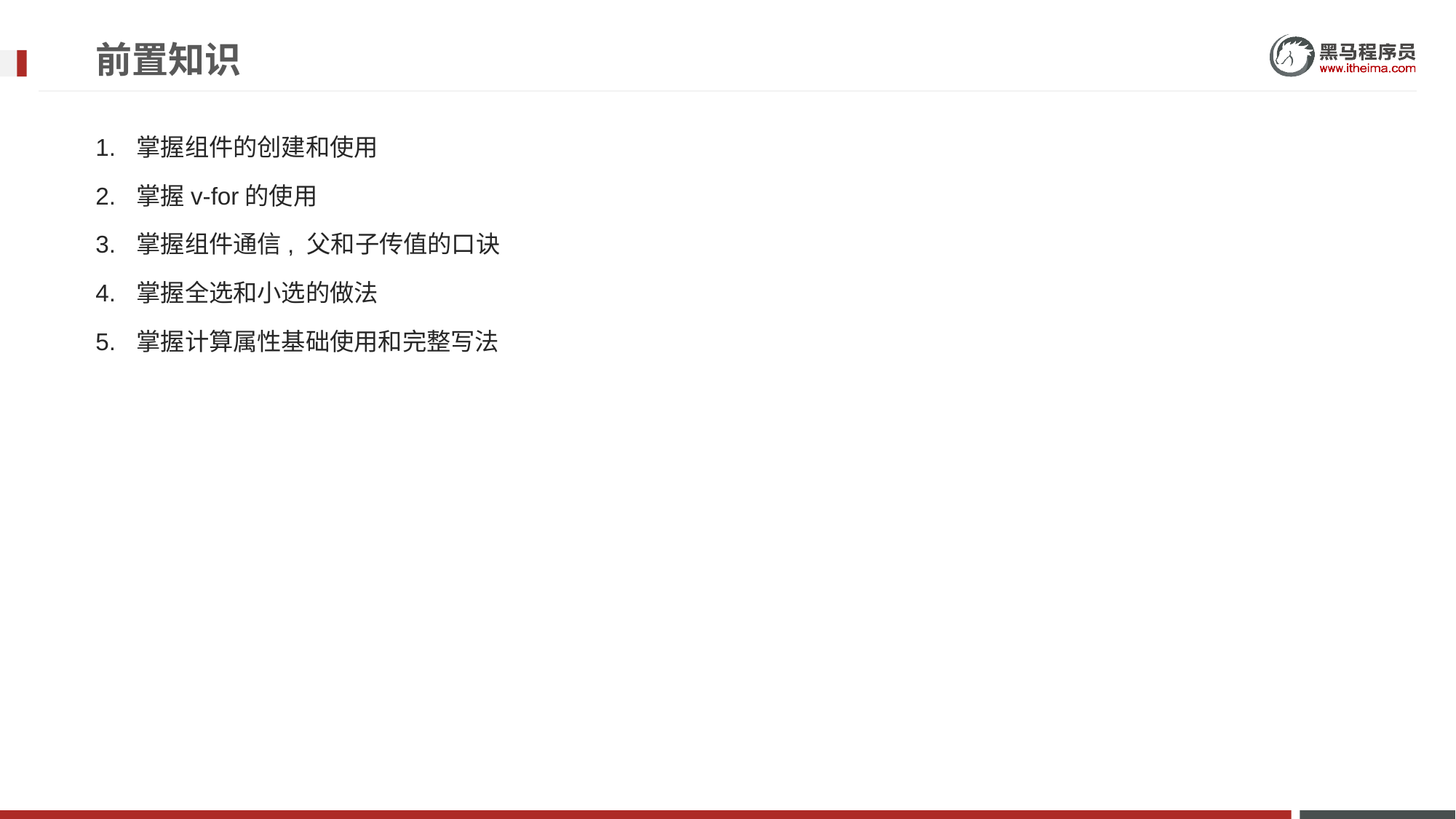

# 前置知识
掌握组件的创建和使用
掌握v-for的使用
掌握组件通信, 父和子传值的口诀
掌握全选和小选的做法
掌握计算属性基础使用和完整写法